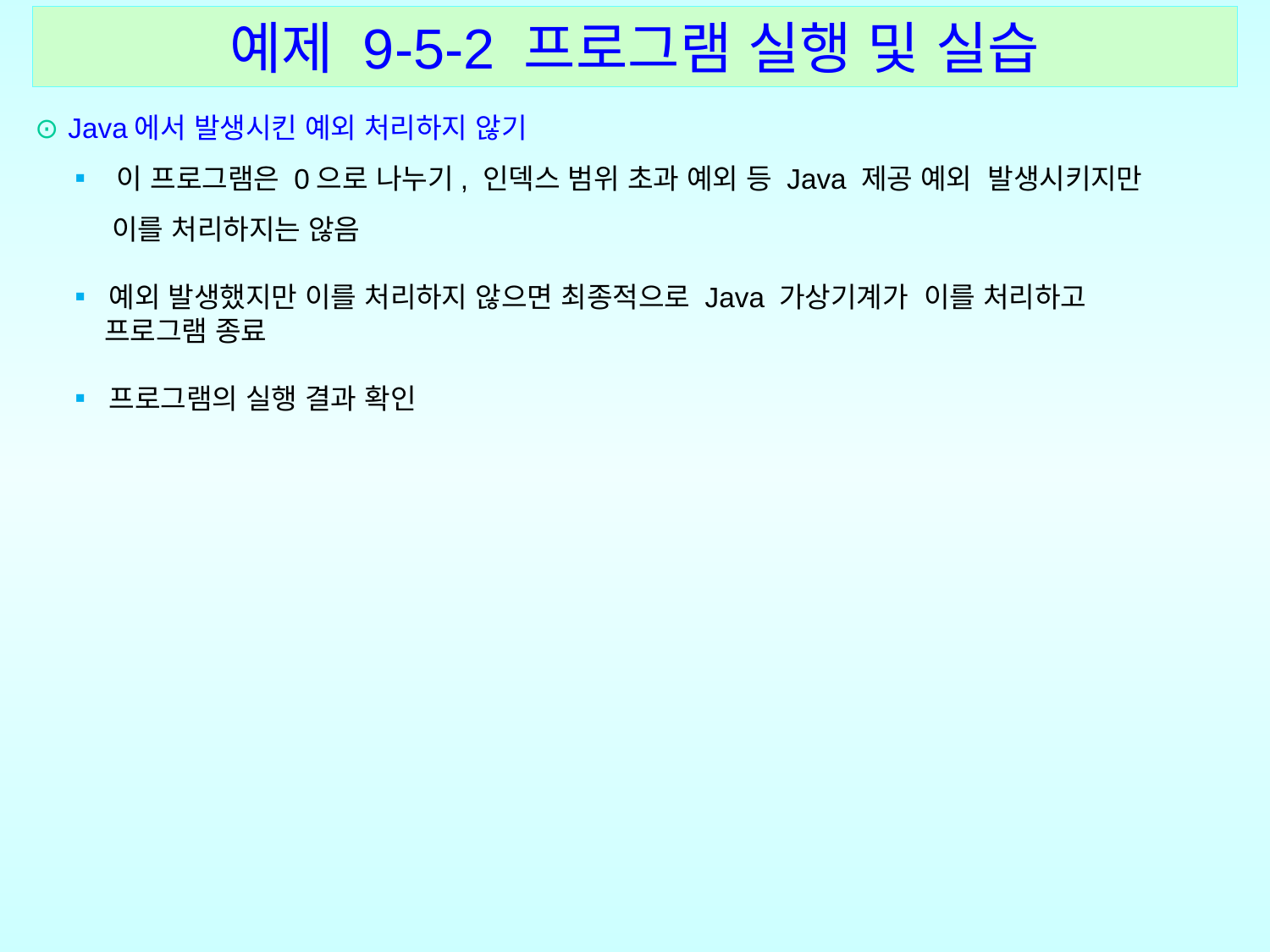

예제 9-5-2 프로그램 실행 및 실습
⊙ Java에서 발생시킨 예외 처리하지 않기
    ▪  이 프로그램은 0으로 나누기, 인덱스 범위 초과 예외 등 Java 제공 예외  발생시키지만
         이를 처리하지는 않음

    ▪ 예외 발생했지만 이를 처리하지 않으면 최종적으로 Java 가상기계가  이를 처리하고
        프로그램 종료

    ▪ 프로그램의 실행 결과 확인